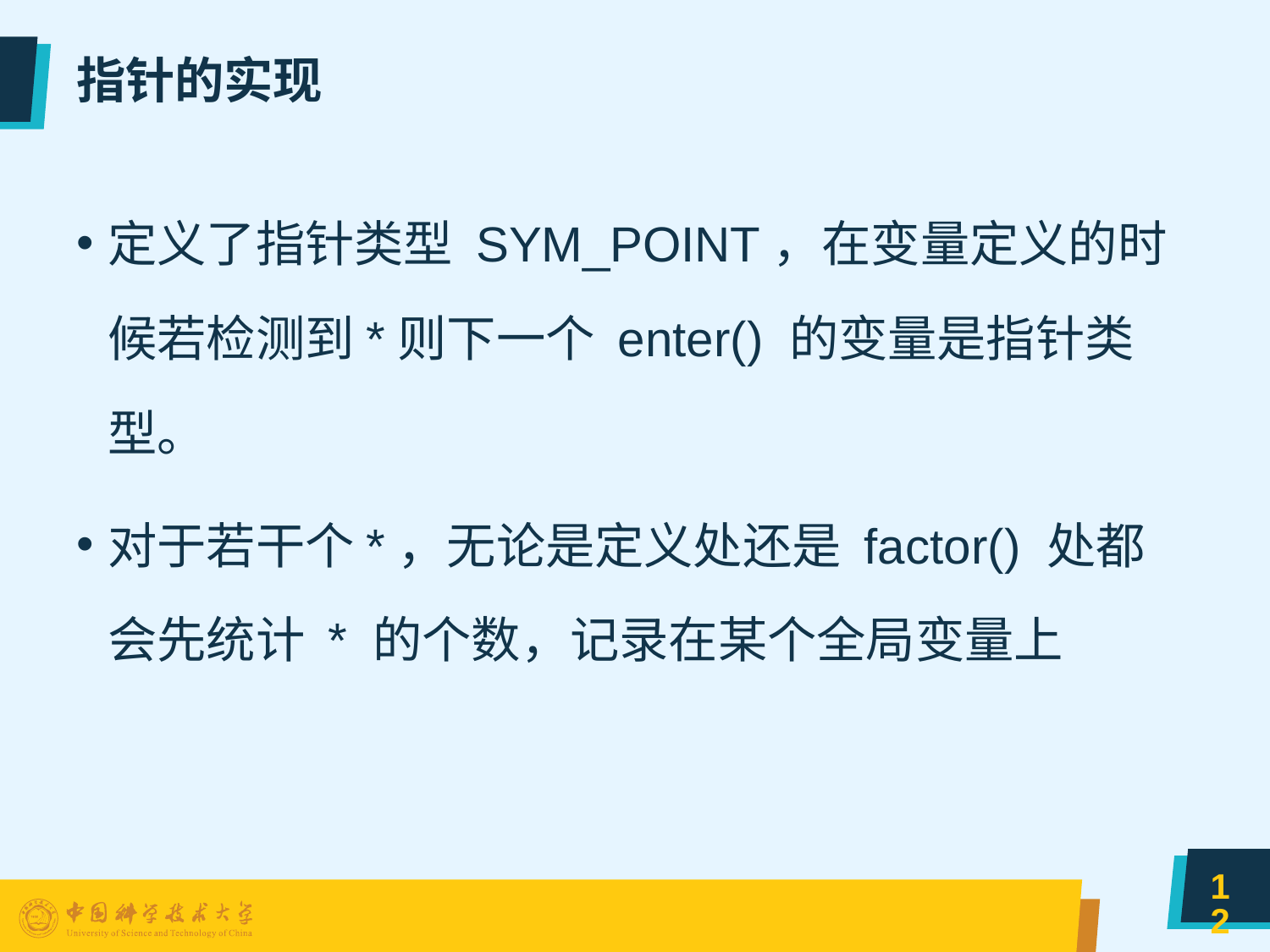

# 指针的实现
定义了指针类型 SYM_POINT，在变量定义的时候若检测到*则下一个 enter() 的变量是指针类型。
对于若干个*，无论是定义处还是 factor() 处都会先统计 * 的个数，记录在某个全局变量上

12